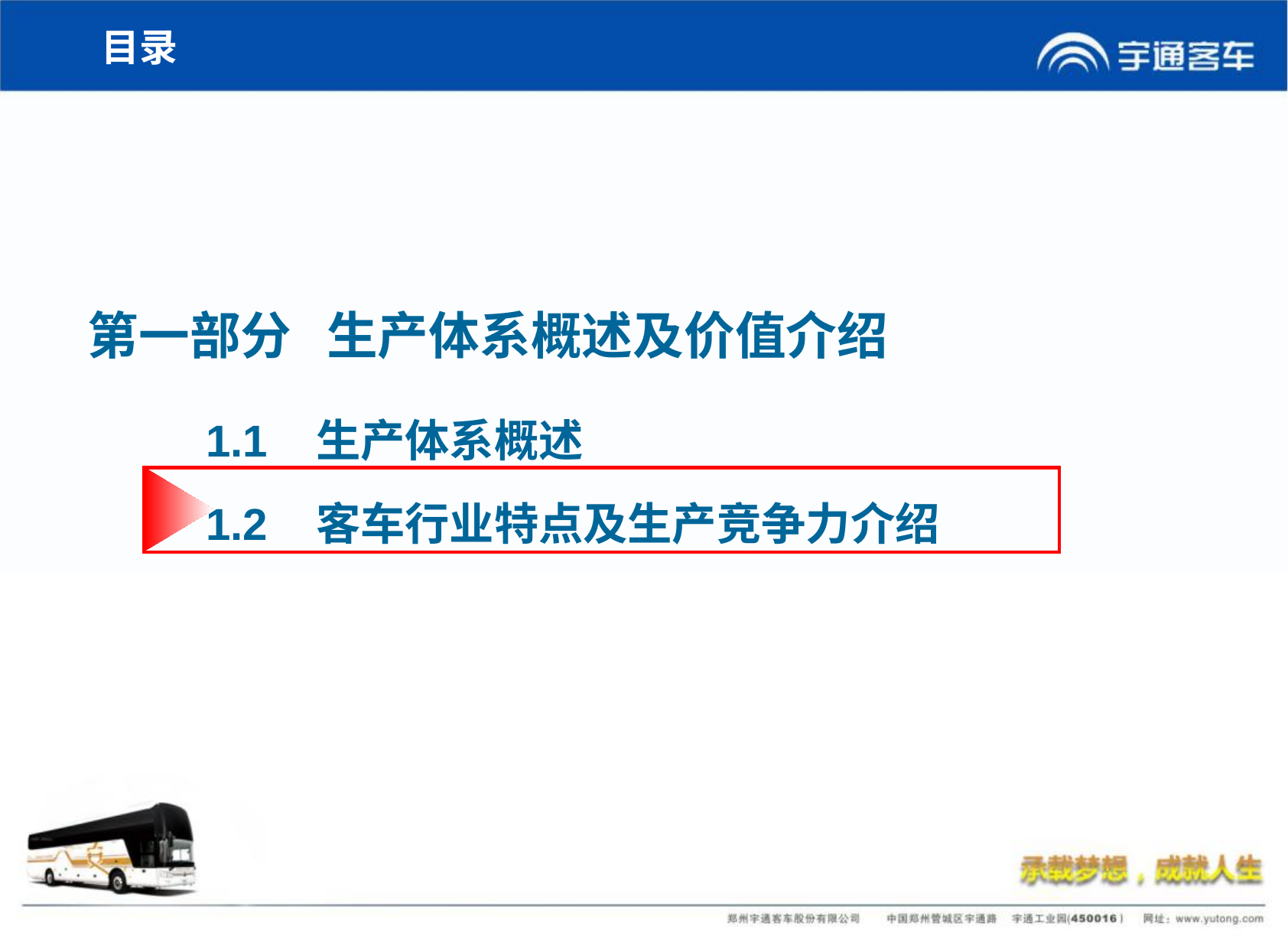

目录
第一部分   生产体系概述及价值介绍
1.1   生产体系概述
1.2   客车行业特点及生产竞争力介绍